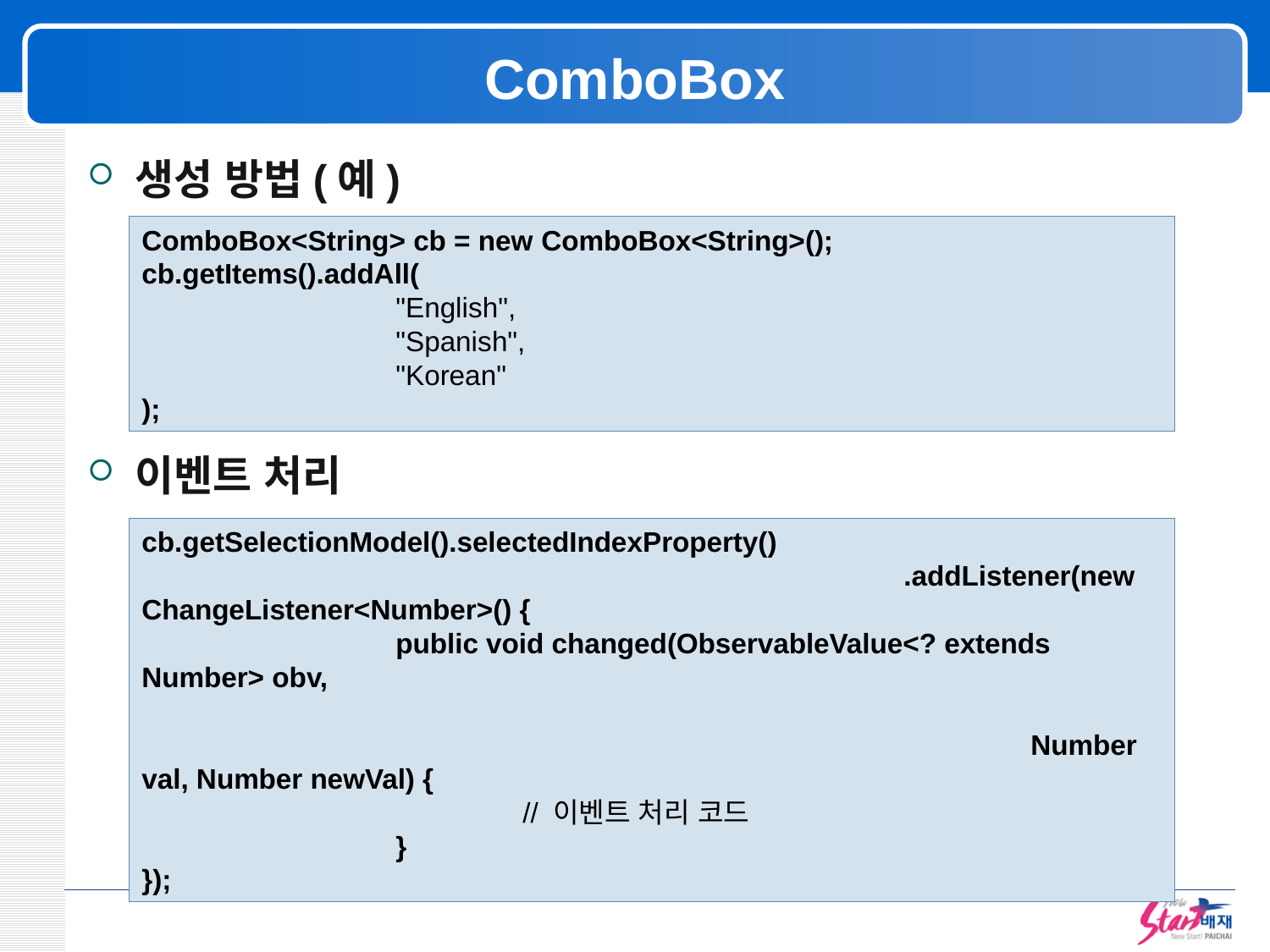

# ComboBox
생성 방법(예)

이벤트 처리
ComboBox<String> cb = new ComboBox<String>();
cb.getItems().addAll(
		"English",
		"Spanish",
		"Korean"
);
cb.getSelectionModel().selectedIndexProperty()
						.addListener(new ChangeListener<Number>() {
		public void changed(ObservableValue<? extends Number> obv,
															Number val, Number newVal) {
			// 이벤트 처리 코드
		}
});